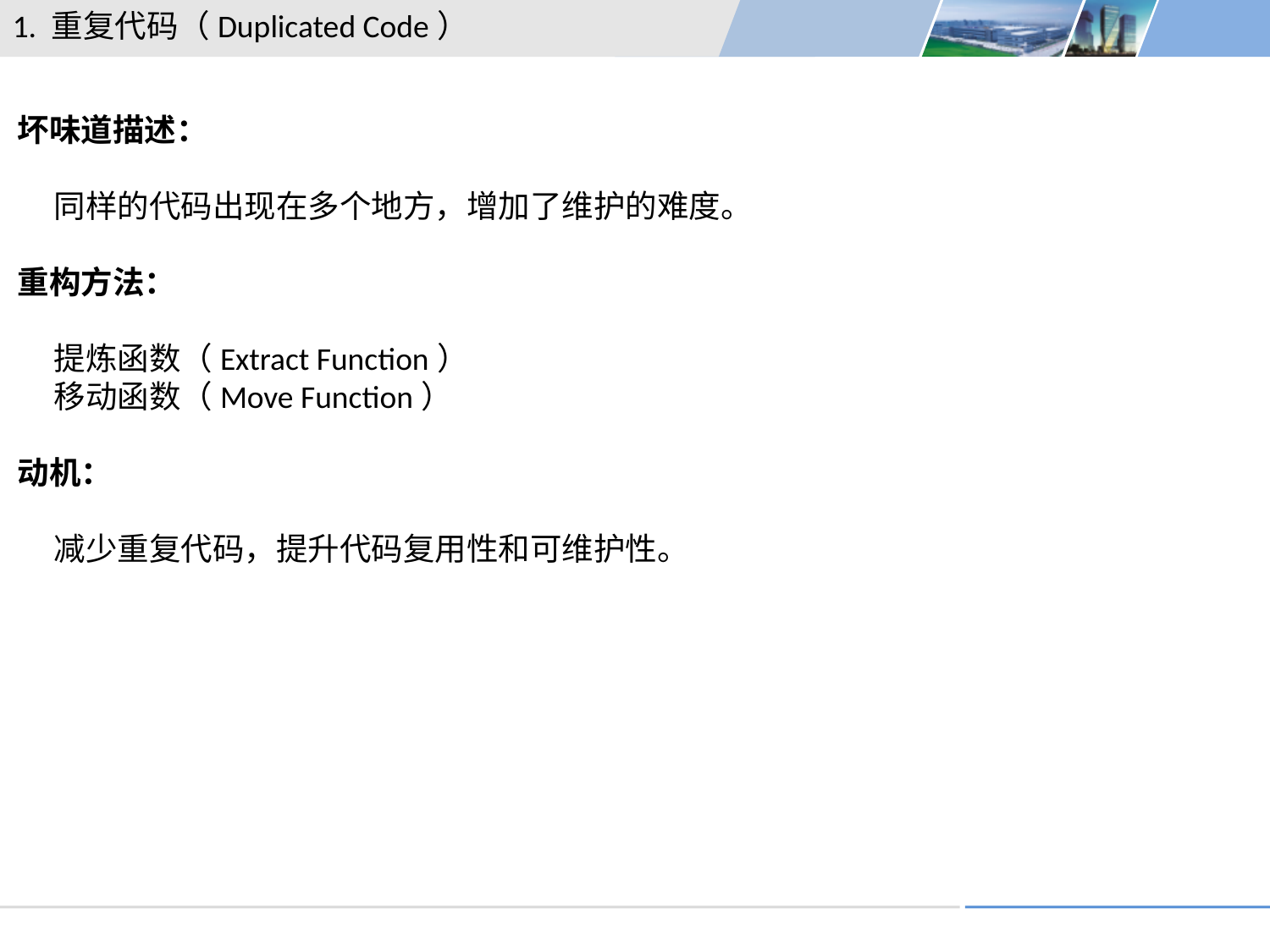

1. 重复代码（Duplicated Code）
坏味道描述：

    同样的代码出现在多个地方，增加了维护的难度。

重构方法：

    提炼函数（Extract Function）
    移动函数（Move Function）

动机：

    减少重复代码，提升代码复用性和可维护性。